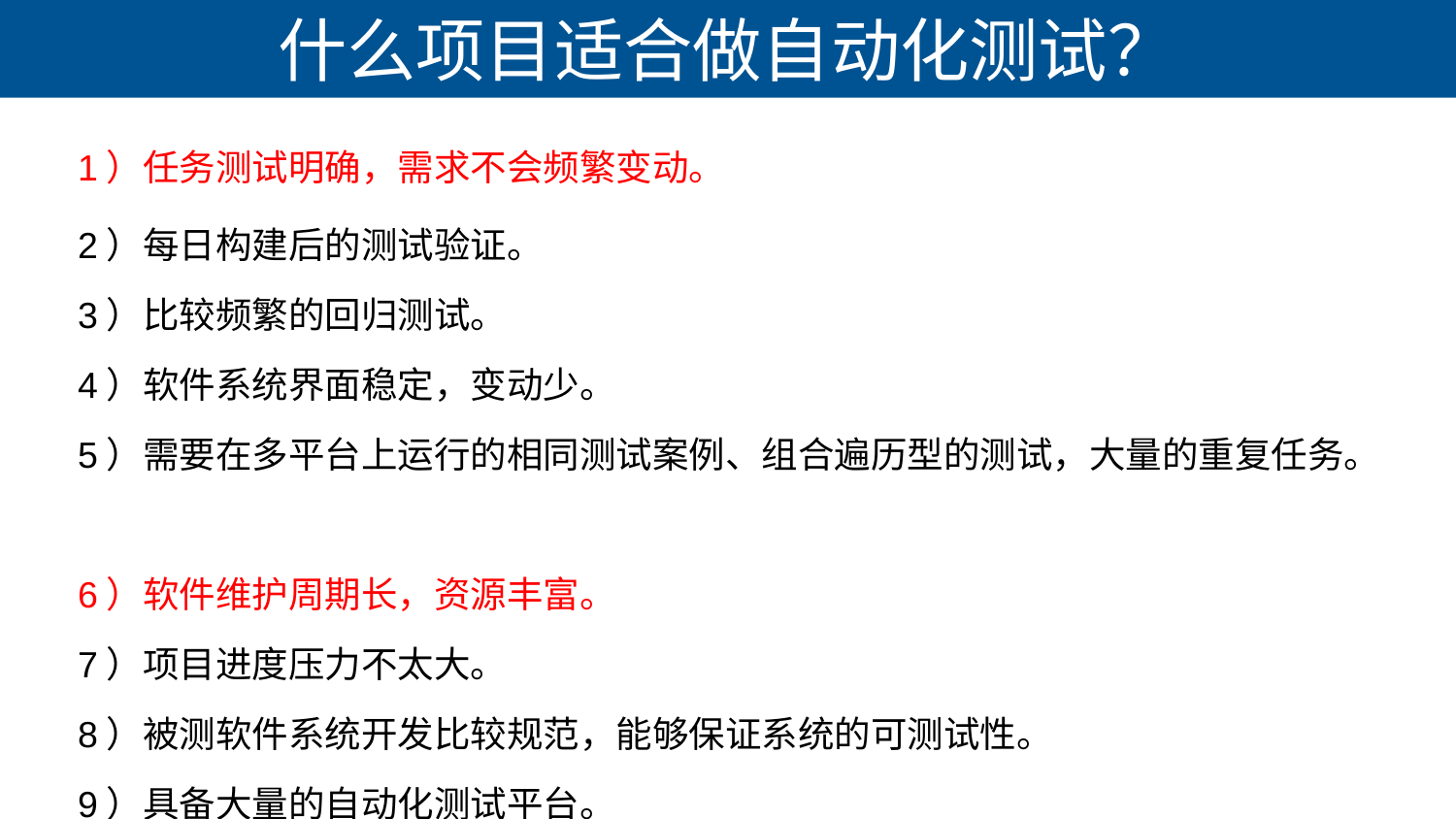

# 什么项目适合做自动化测试？
1）任务测试明确，需求不会频繁变动。
2）每日构建后的测试验证。
3）比较频繁的回归测试。
4）软件系统界面稳定，变动少。
5）需要在多平台上运行的相同测试案例、组合遍历型的测试，大量的重复任务。
6）软件维护周期长，资源丰富。
7）项目进度压力不太大。
8）被测软件系统开发比较规范，能够保证系统的可测试性。
9）具备大量的自动化测试平台。
10）脚本重复利用率高。